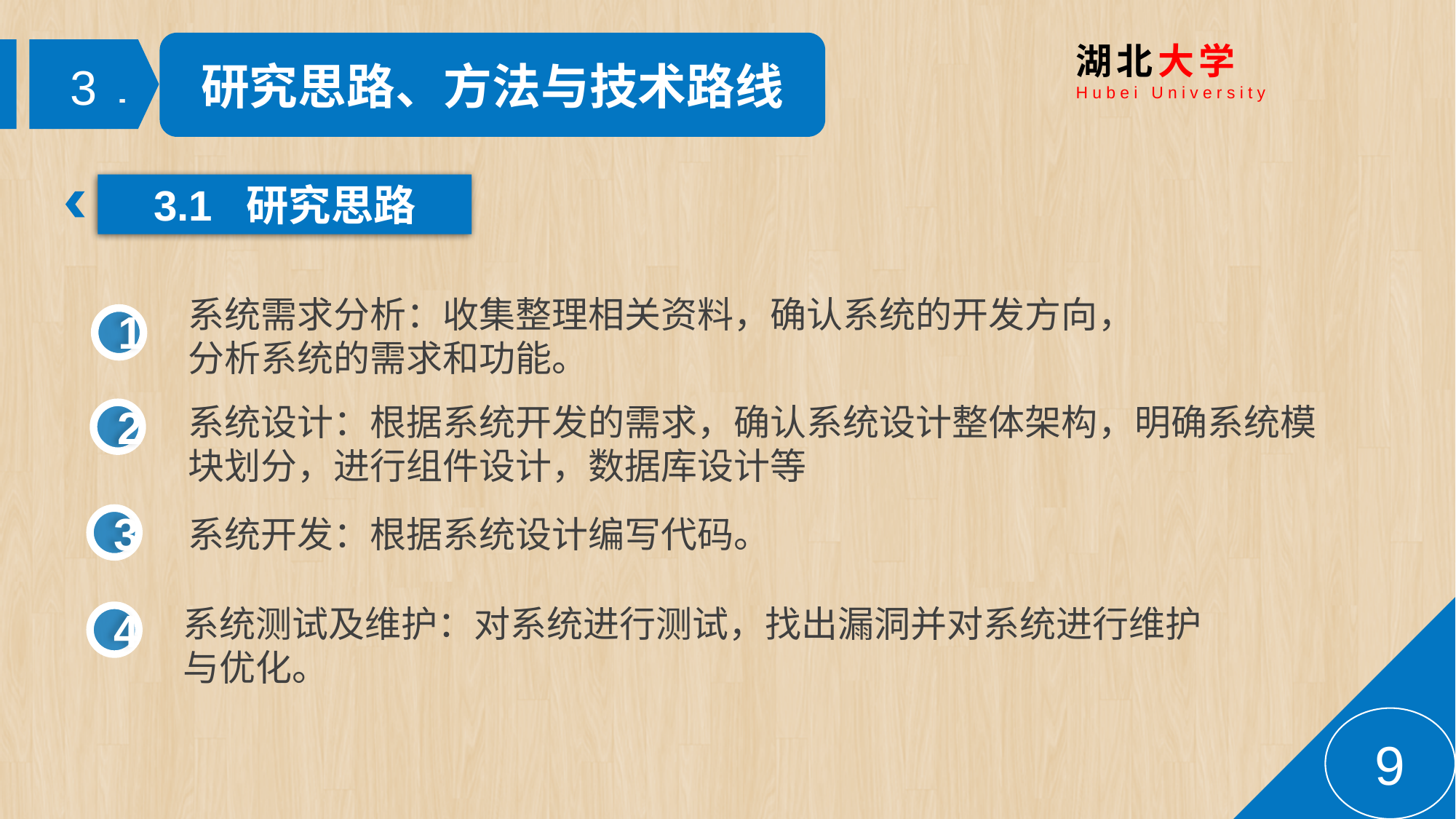

研究思路、方法与技术路线
湖北大学
Hubei University

3
3.1  研究思路

系统需求分析：收集整理相关资料，确认系统的开发方向，分析系统的需求和功能。
1

2

系统设计：根据系统开发的需求，确认系统设计整体架构，明确系统模块划分，进行组件设计，数据库设计等
3

系统开发：根据系统设计编写代码。
4

系统测试及维护：对系统进行测试，找出漏洞并对系统进行维护与优化。

9